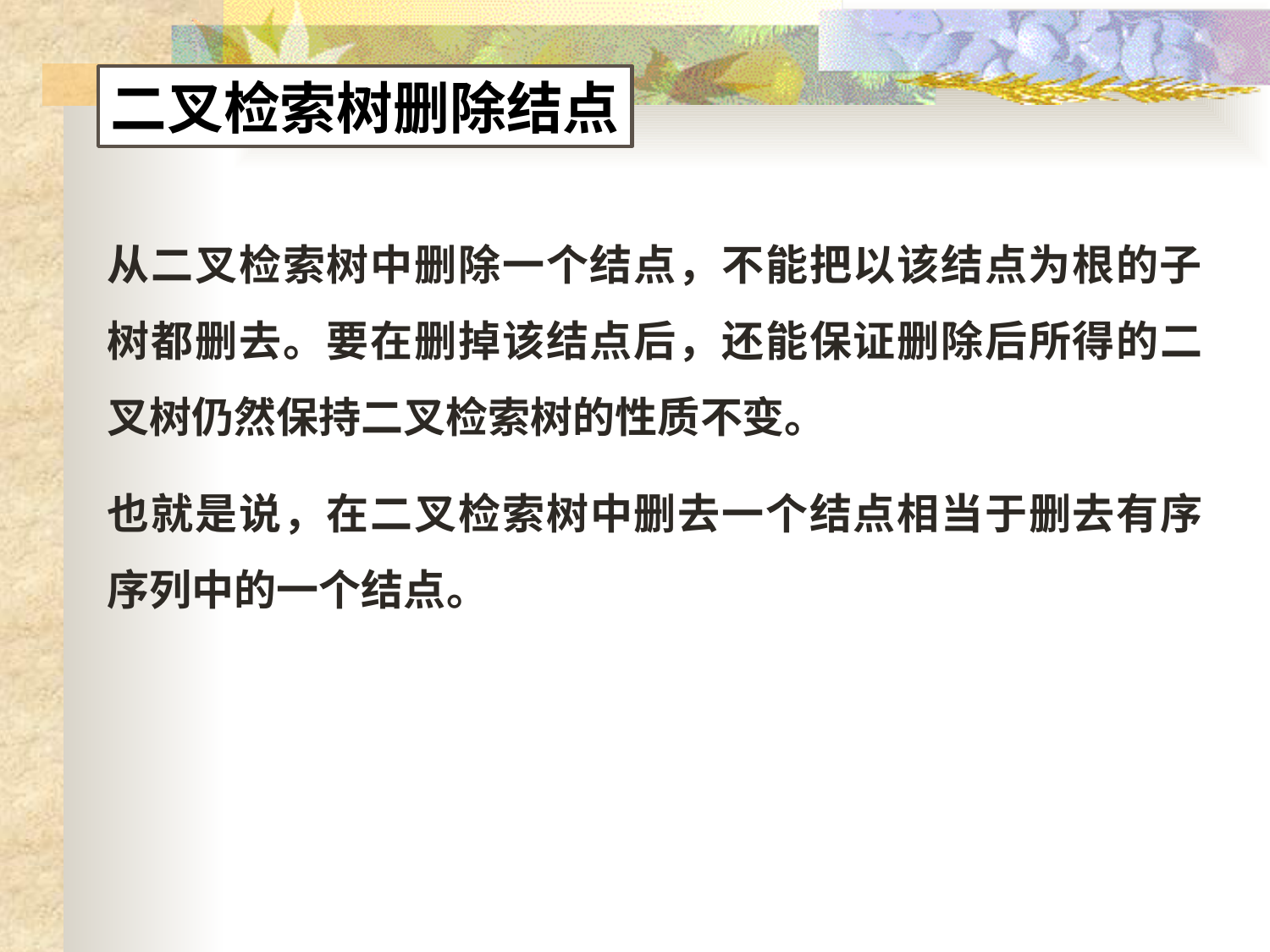

二叉检索树删除结点
从二叉检索树中删除一个结点，不能把以该结点为根的子树都删去。要在删掉该结点后，还能保证删除后所得的二叉树仍然保持二叉检索树的性质不变。
也就是说，在二叉检索树中删去一个结点相当于删去有序序列中的一个结点。